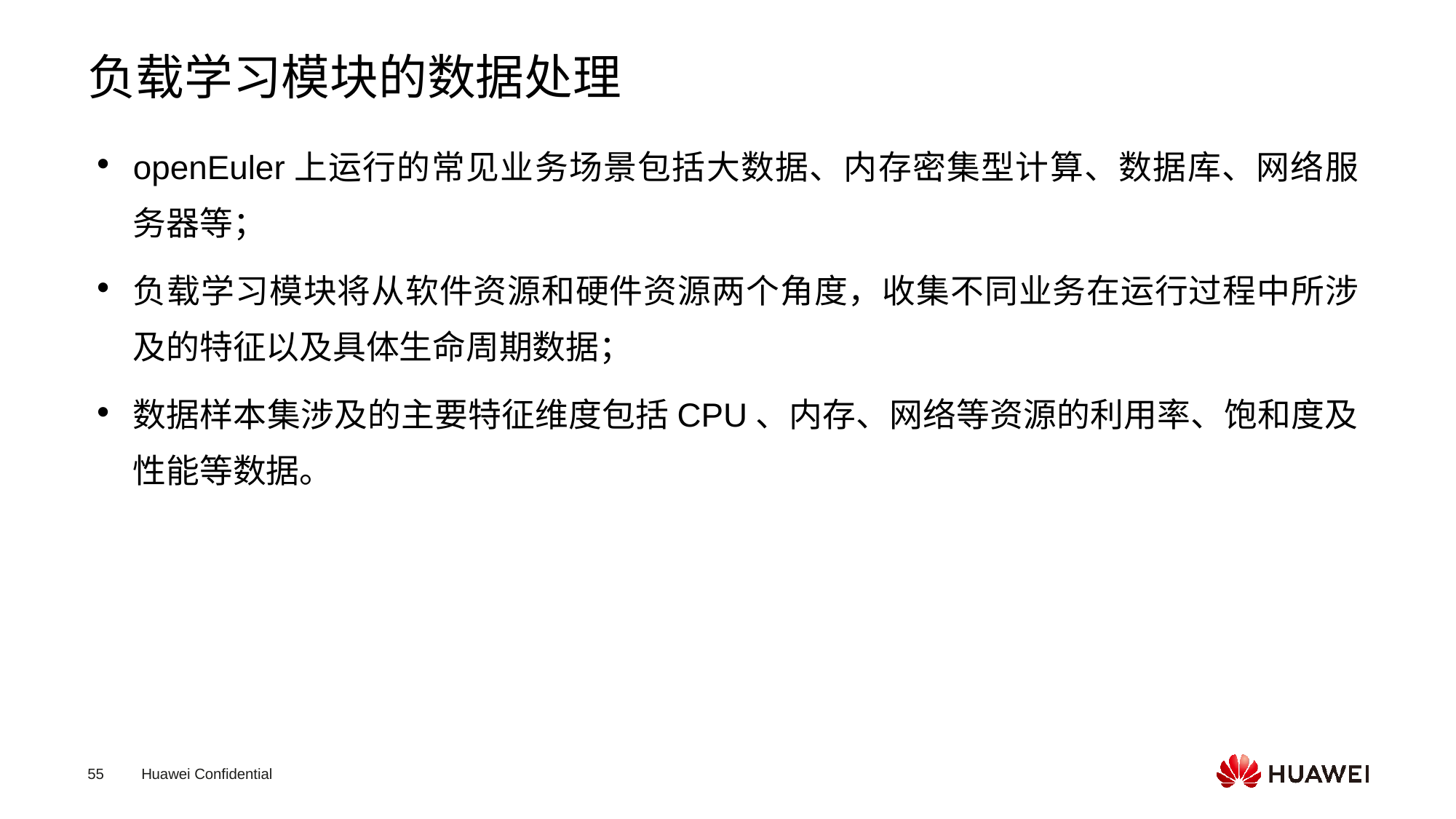

# 负载学习模块的数据处理
openEuler上运行的常见业务场景包括大数据、内存密集型计算、数据库、网络服务器等；
负载学习模块将从软件资源和硬件资源两个角度，收集不同业务在运行过程中所涉及的特征以及具体生命周期数据；
数据样本集涉及的主要特征维度包括CPU、内存、网络等资源的利用率、饱和度及性能等数据。